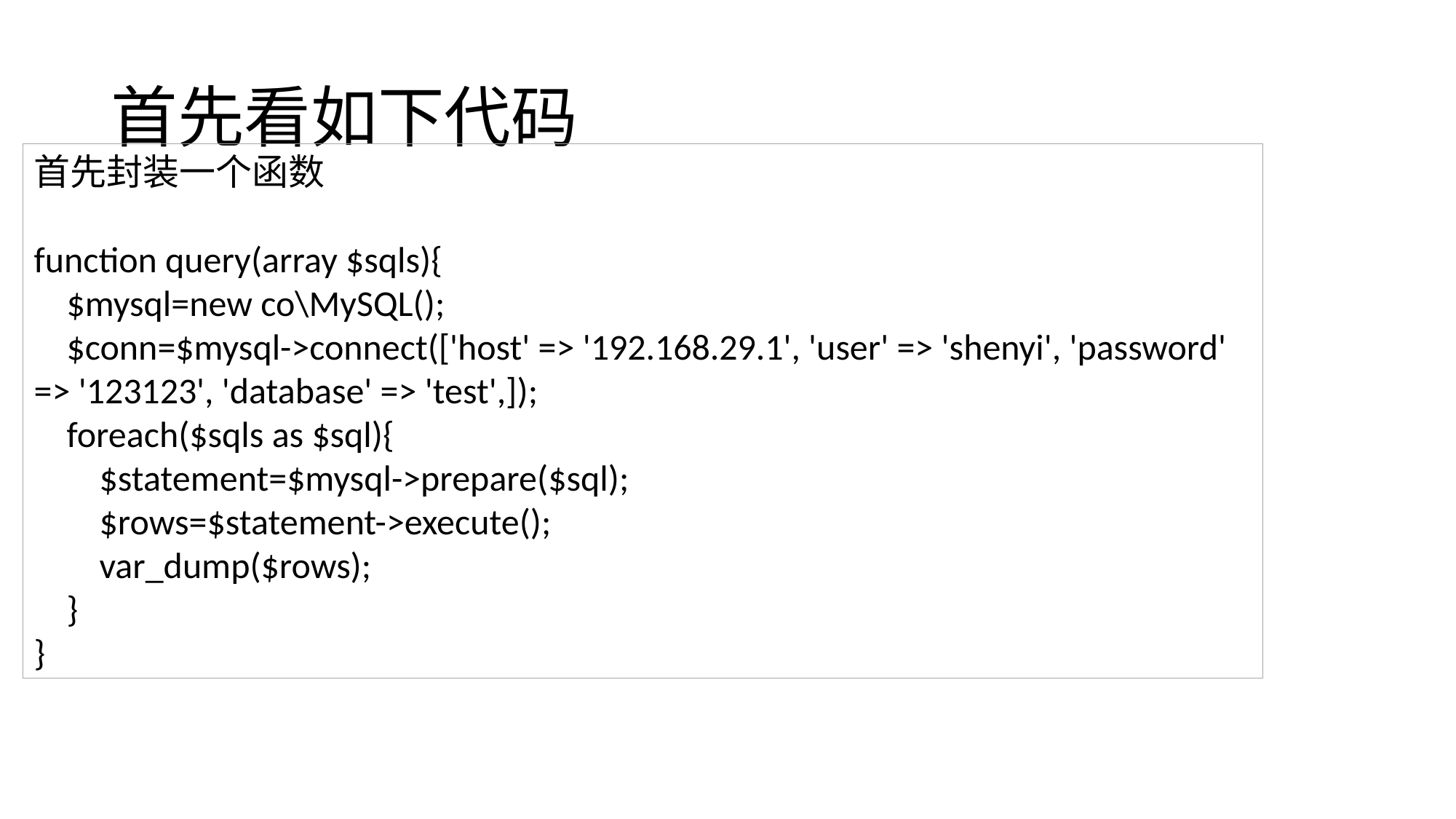

# 首先看如下代码
首先封装一个函数

function query(array $sqls){
    $mysql=new co\MySQL();
    $conn=$mysql->connect(['host' => '192.168.29.1', 'user' => 'shenyi', 'password' => '123123', 'database' => 'test',]);
    foreach($sqls as $sql){
        $statement=$mysql->prepare($sql);
        $rows=$statement->execute();
        var_dump($rows);
    }
}